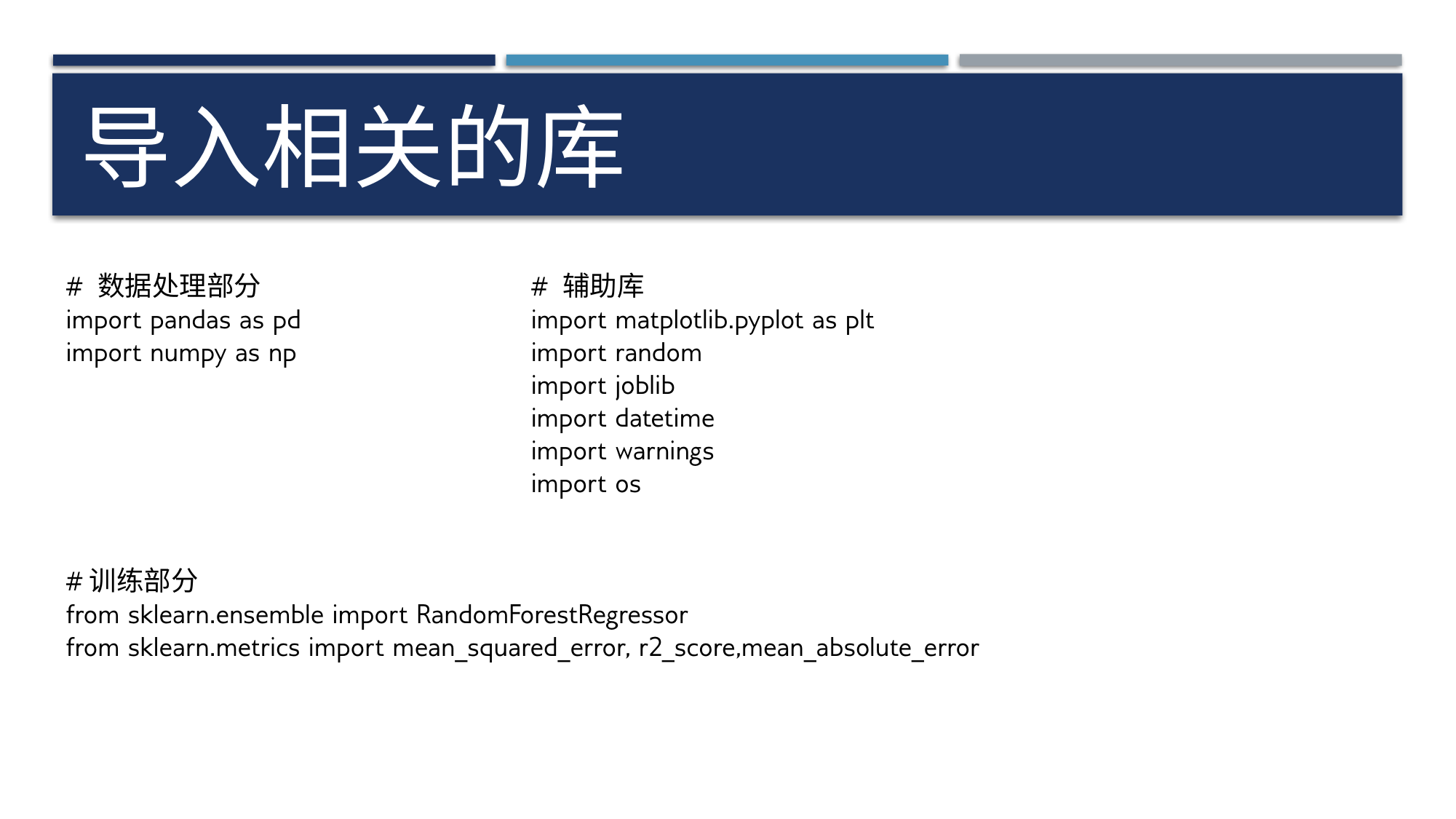

# 导入相关的库
# 数据处理部分
import pandas as pd
import numpy as np

#训练部分
from sklearn.ensemble import RandomForestRegressor
from sklearn.metrics import mean_squared_error, r2_score,mean_absolute_error
# 辅助库
import matplotlib.pyplot as plt
import random
import joblib
import datetime
import warnings
import os